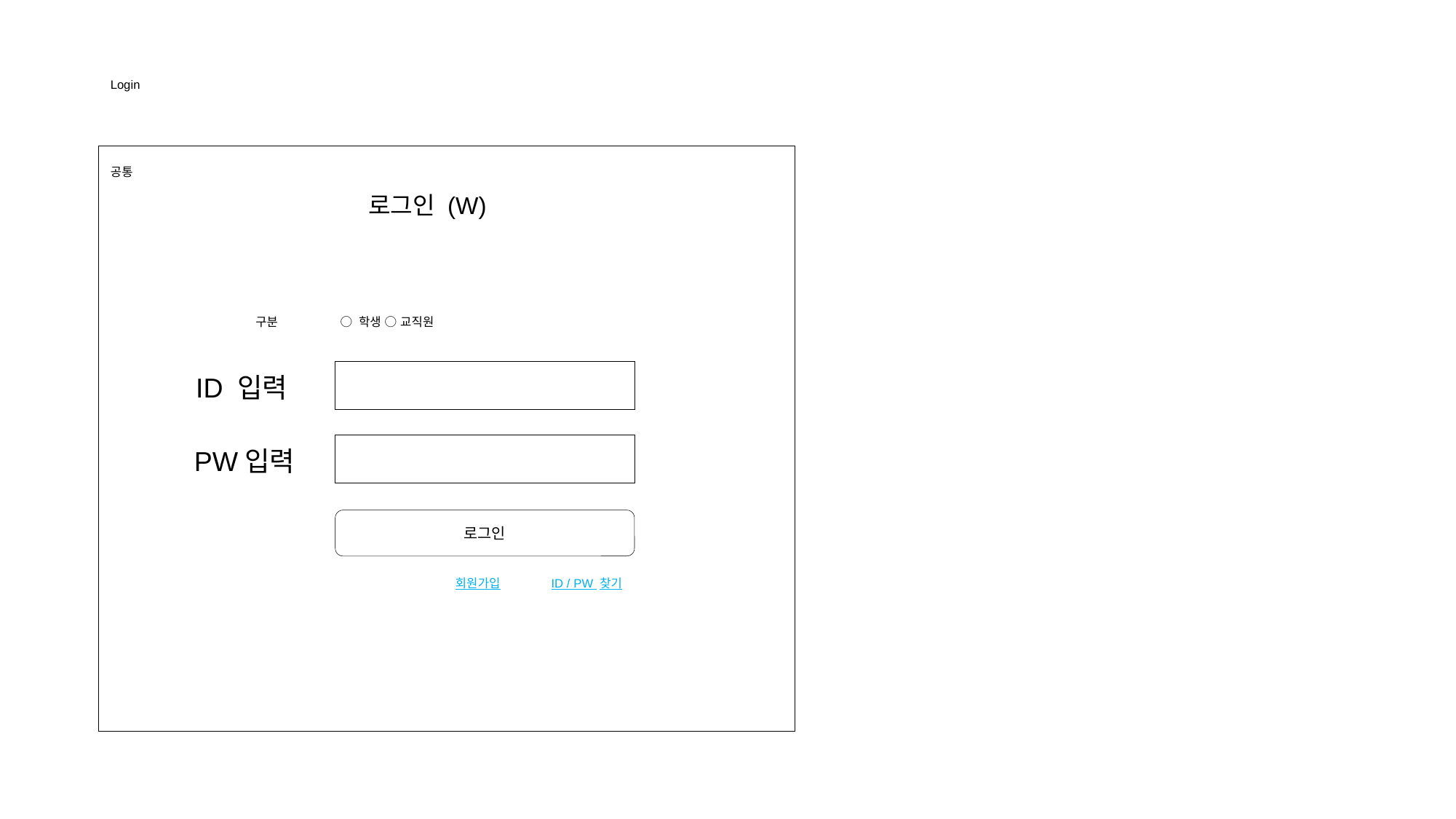

Login

공통
로그인 (W)
구분
○ 학생 ○ 교직원

ID 입력

PW입력
로그인
회원가입
ID / PW 찾기